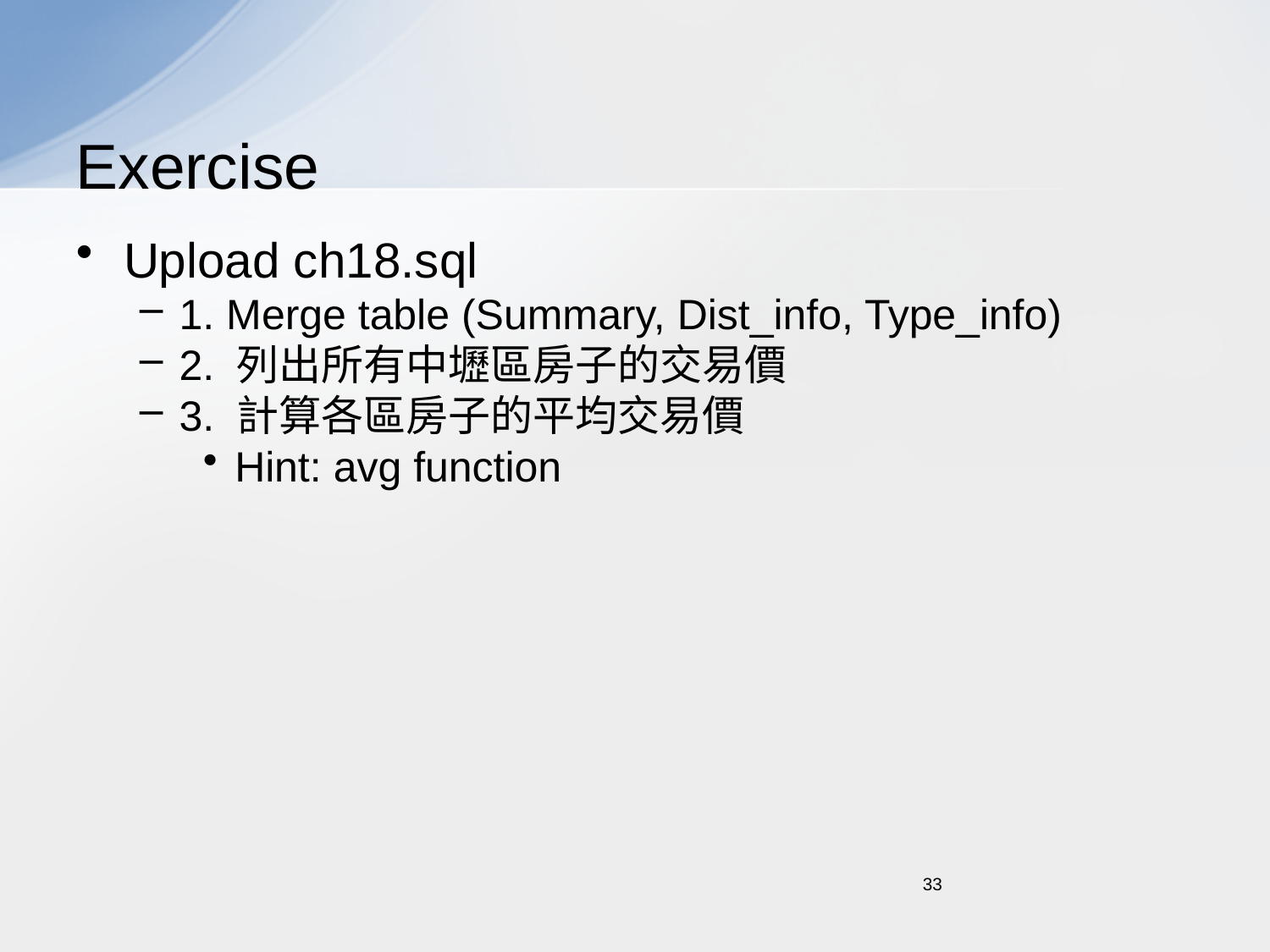

# Exercise
Upload ch18.sql
1. Merge table (Summary, Dist_info, Type_info)
2. 列出所有中壢區房子的交易價
3. 計算各區房子的平均交易價
Hint: avg function
33